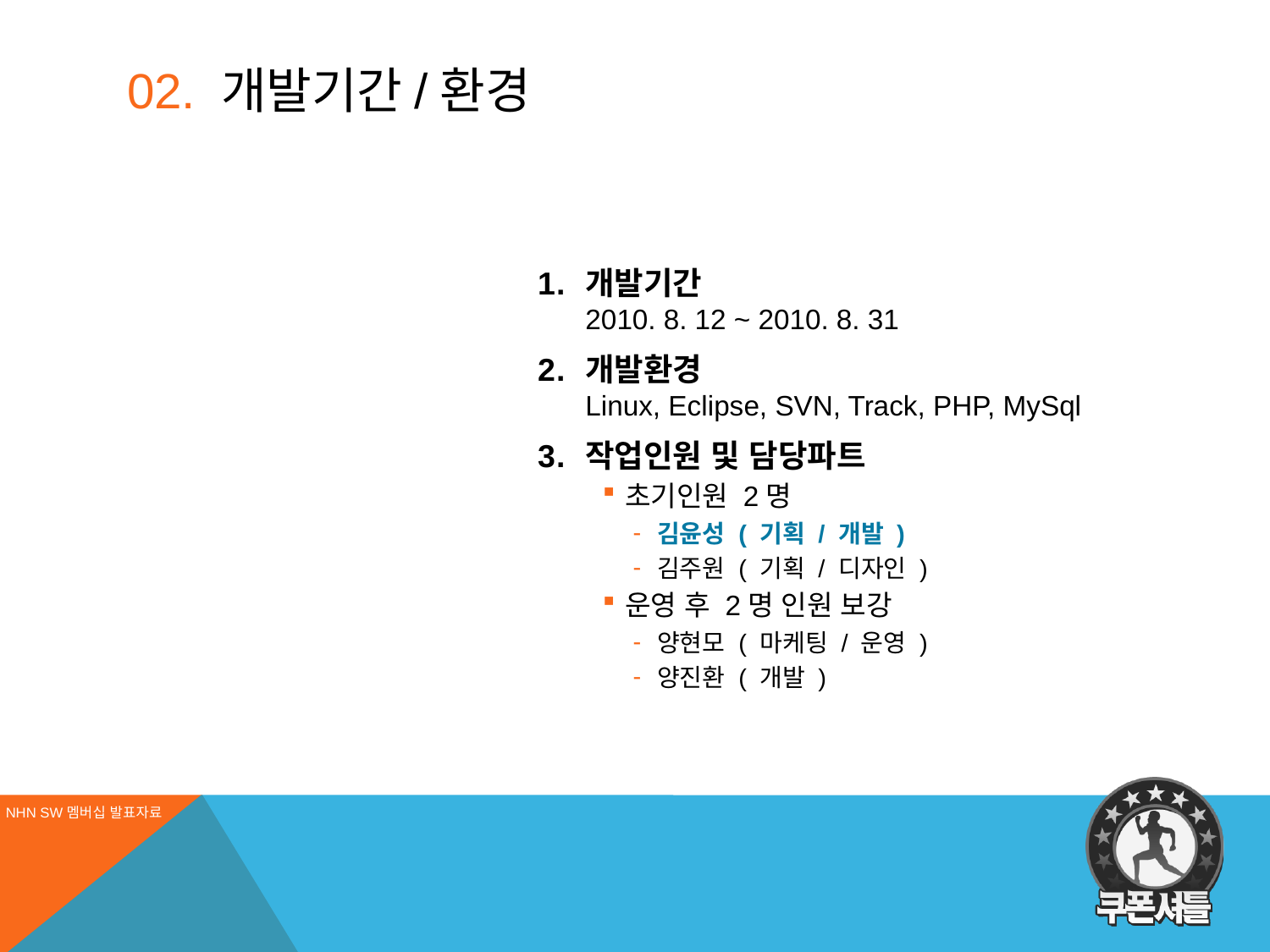

# 02. 개발기간/환경
개발기간
2010. 8. 12 ~ 2010. 8. 31
개발환경
Linux, Eclipse, SVN, Track, PHP, MySql
작업인원 및 담당파트
초기인원 2명
김윤성 ( 기획 / 개발 )
김주원 ( 기획 / 디자인 )
운영 후 2명 인원 보강
양현모 ( 마케팅 / 운영 )
양진환 ( 개발 )